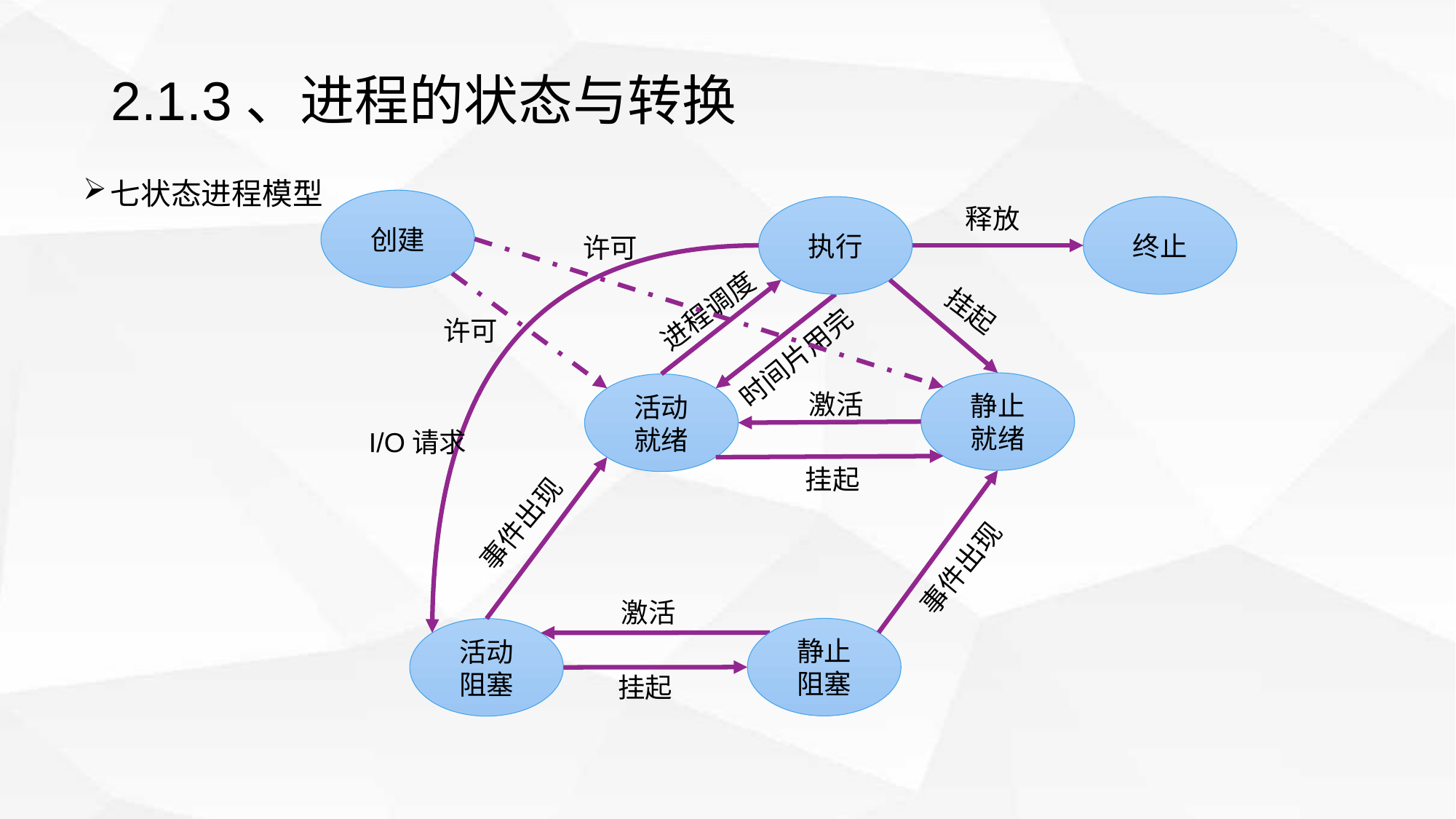

# 2.1.3、进程的状态与转换
七状态进程模型

创建
执行
释放
终止
许可
进程调度
挂起
许可
时间片用完
静止
就绪
活动
就绪
激活
I/O请求
挂起
事件出现
事件出现
激活
静止
阻塞
活动
阻塞
挂起